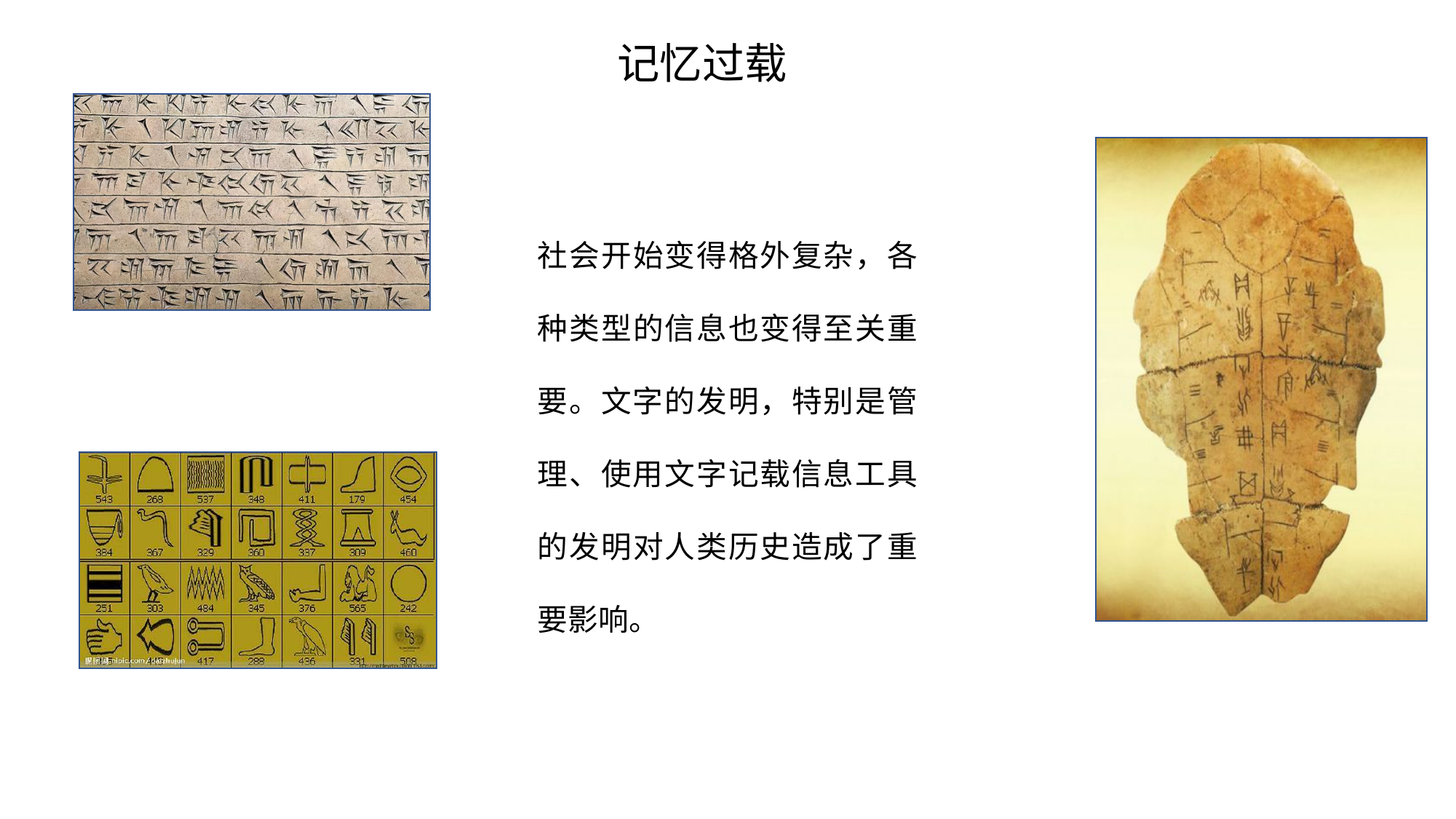

记忆过载

社会开始变得格外复杂，各种类型的信息也变得至关重要。文字的发明，特别是管理、使用文字记载信息工具的发明对人类历史造成了重要影响。